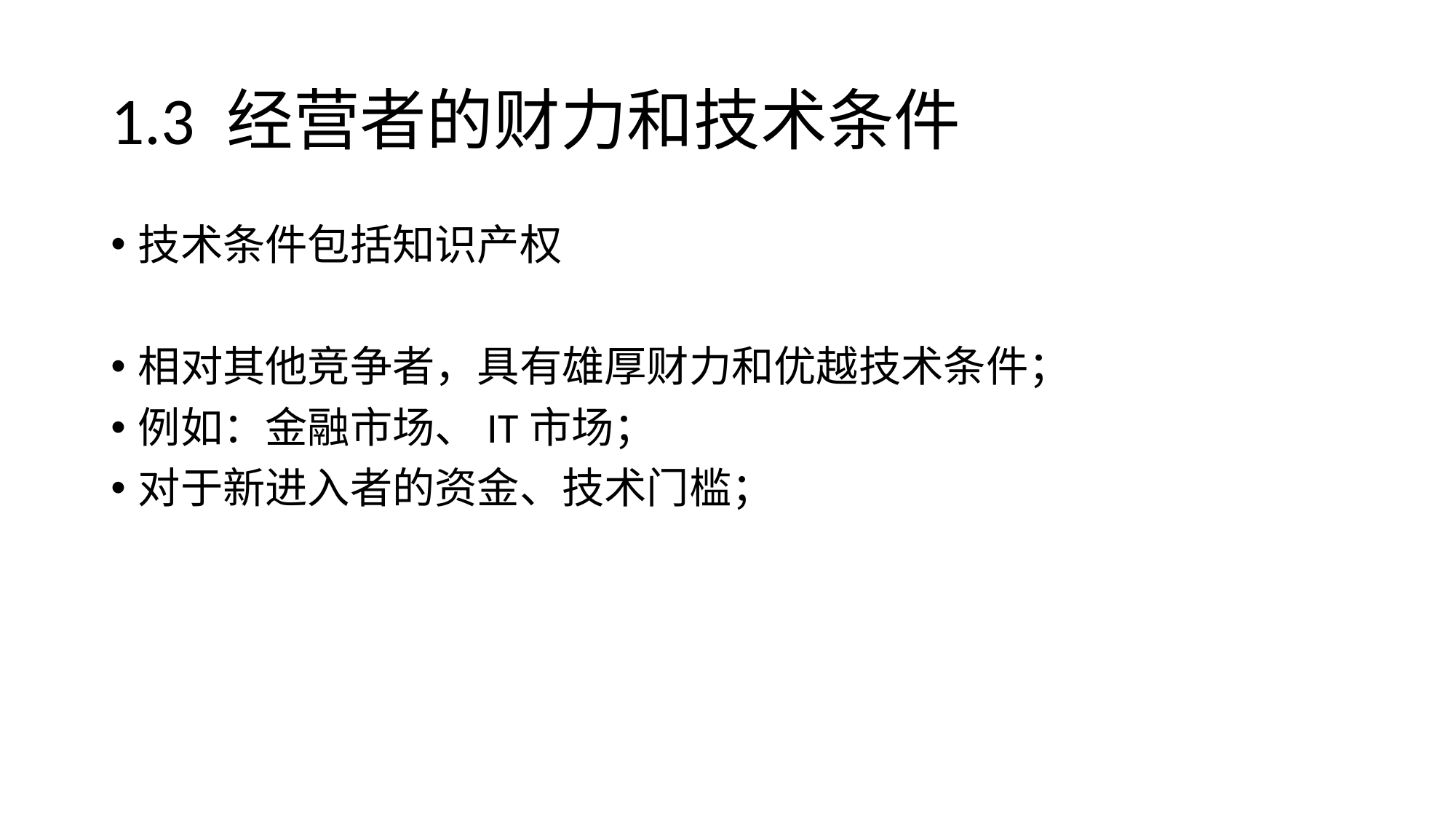

# 1.3 经营者的财力和技术条件
技术条件包括知识产权

相对其他竞争者，具有雄厚财力和优越技术条件；
例如：金融市场、IT市场；
对于新进入者的资金、技术门槛；